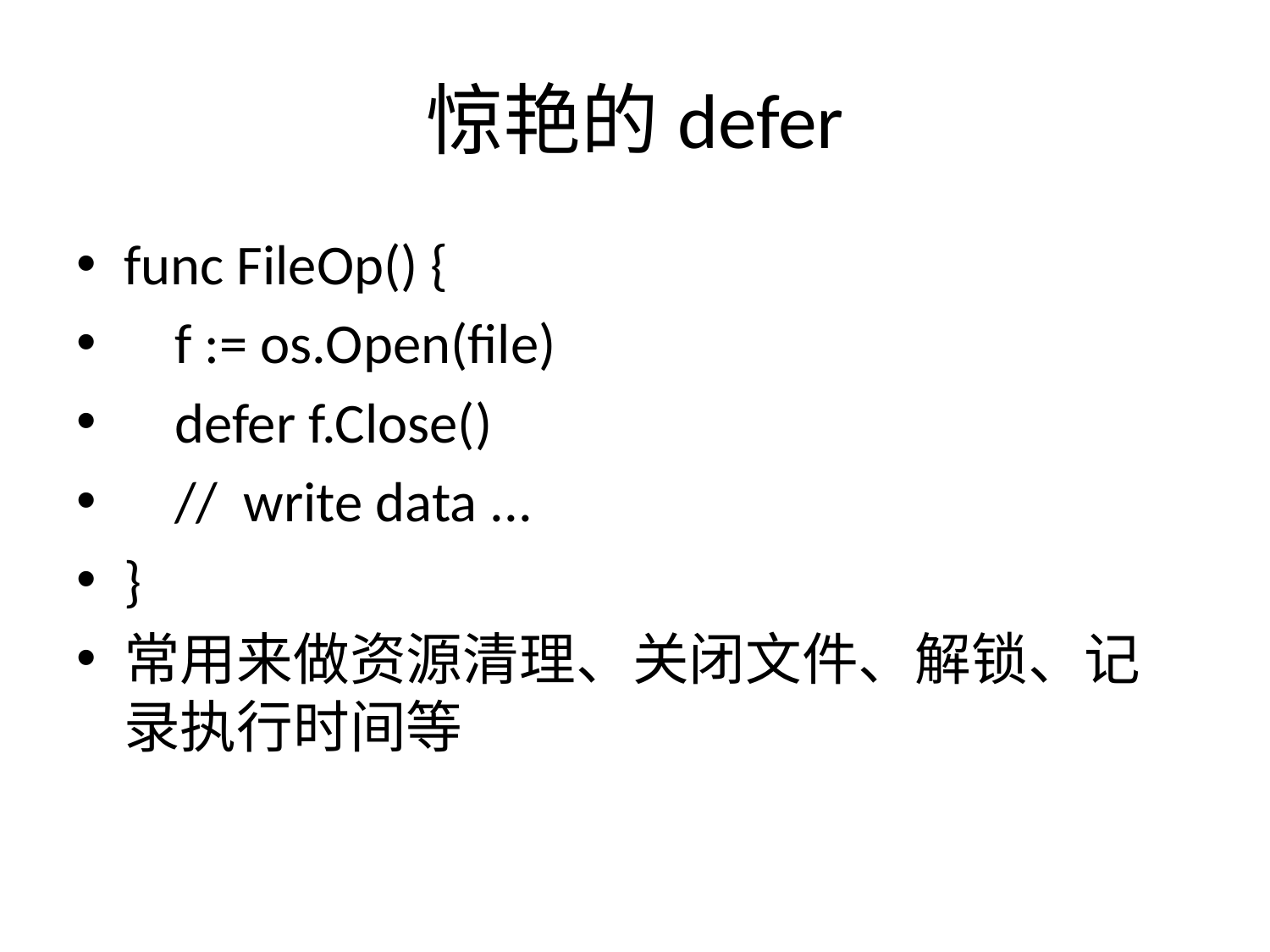

# 惊艳的defer
func FileOp() {
    f := os.Open(file)
    defer f.Close()
    //  write data ...
}
常用来做资源清理、关闭文件、解锁、记录执行时间等